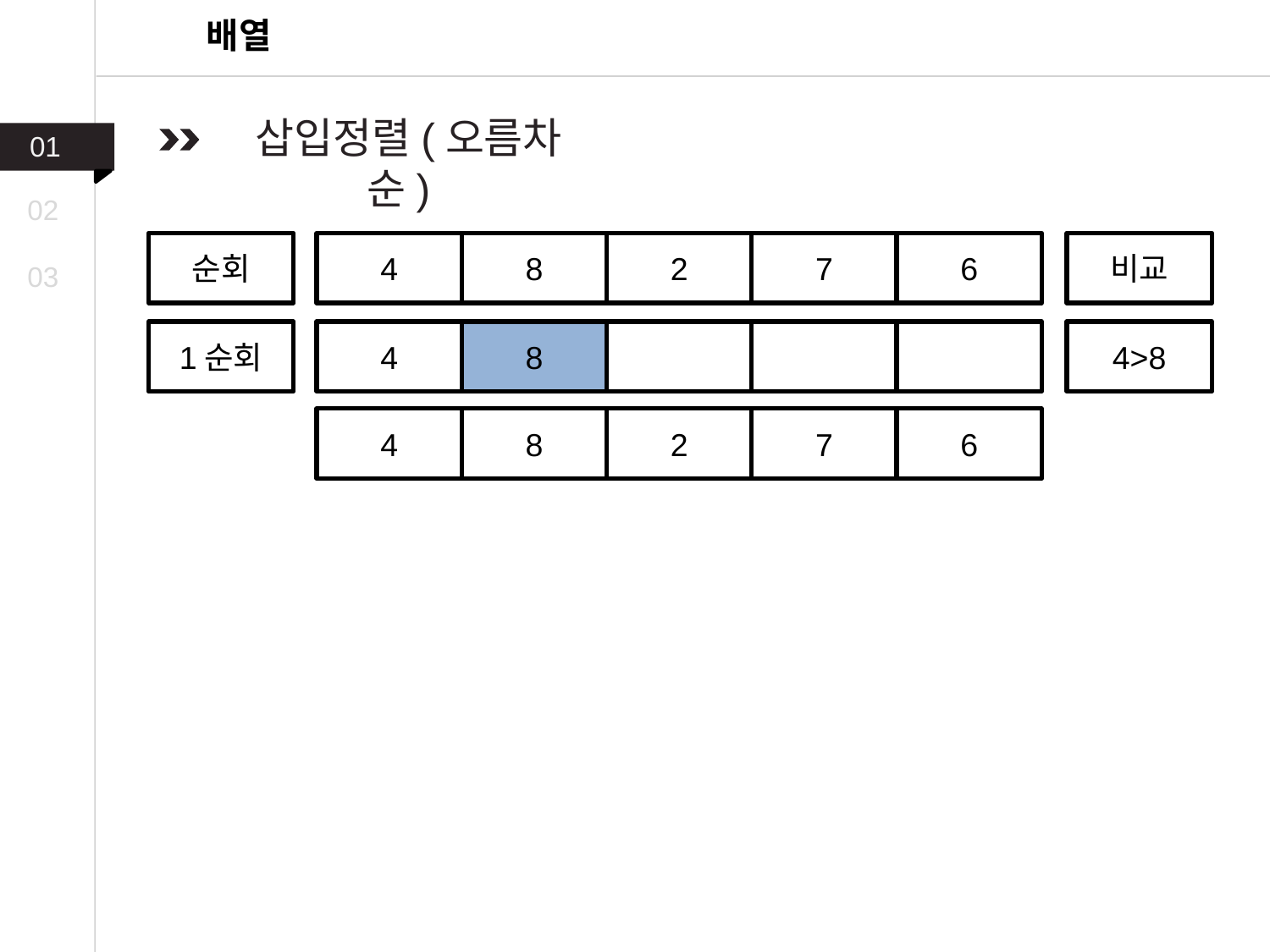

배열
 삽입정렬(오름차순)
01

02
순회
4
8
2
7
6
비교
03
1순회
4
8

4>8
4
8
2
7
6